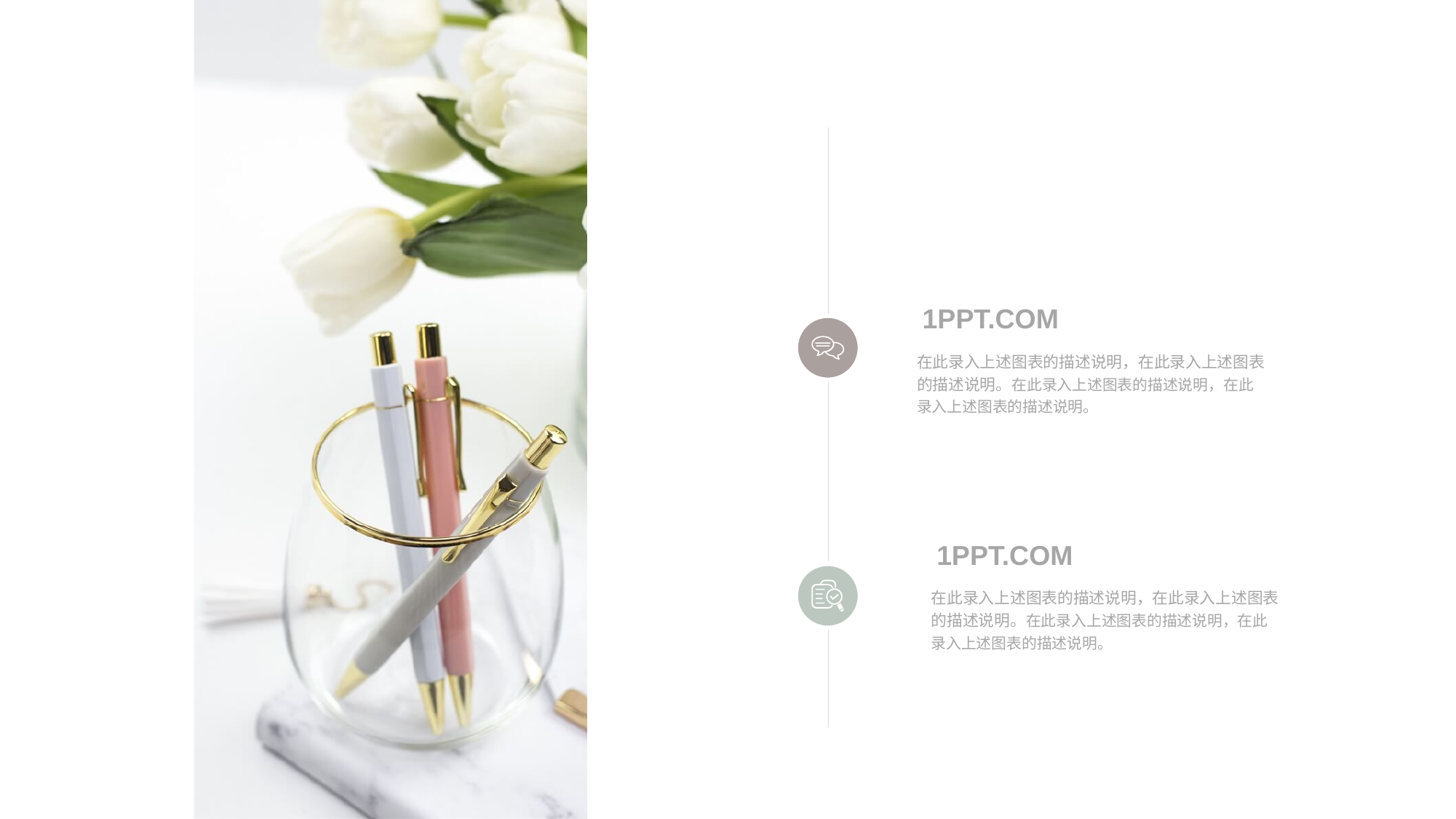

1PPT.COM
在此录入上述图表的描述说明，在此录入上述图表的描述说明。在此录入上述图表的描述说明，在此录入上述图表的描述说明。

1PPT.COM
在此录入上述图表的描述说明，在此录入上述图表的描述说明。在此录入上述图表的描述说明，在此录入上述图表的描述说明。